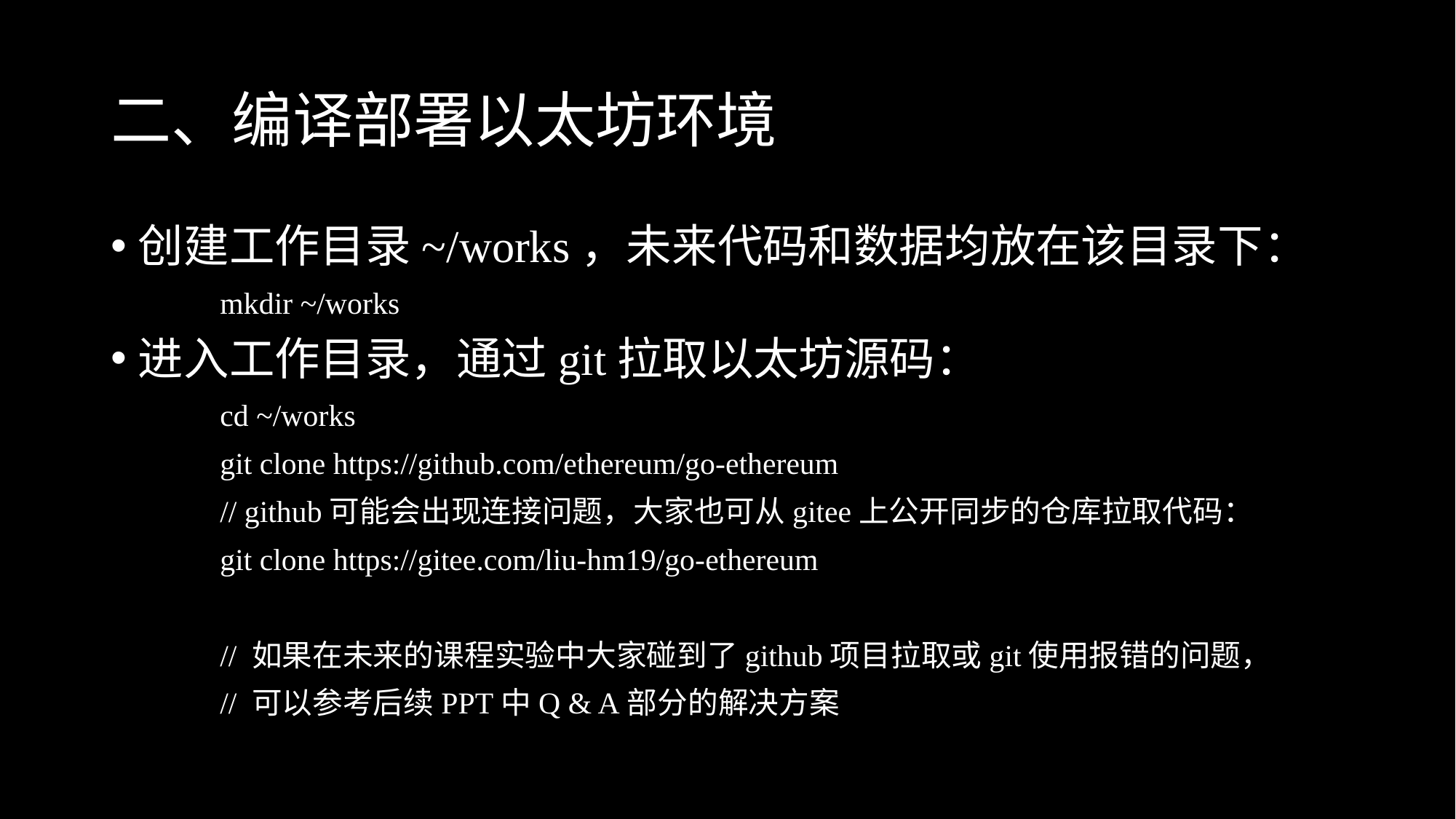

# 二、编译部署以太坊环境
创建工作目录~/works，未来代码和数据均放在该目录下：
	mkdir ~/works
进入工作目录，通过git拉取以太坊源码：
	cd ~/works
	git clone https://github.com/ethereum/go-ethereum
	// github可能会出现连接问题，大家也可从gitee上公开同步的仓库拉取代码：
	git clone https://gitee.com/liu-hm19/go-ethereum

	// 如果在未来的课程实验中大家碰到了github项目拉取或git使用报错的问题，
	// 可以参考后续PPT中Q & A部分的解决方案